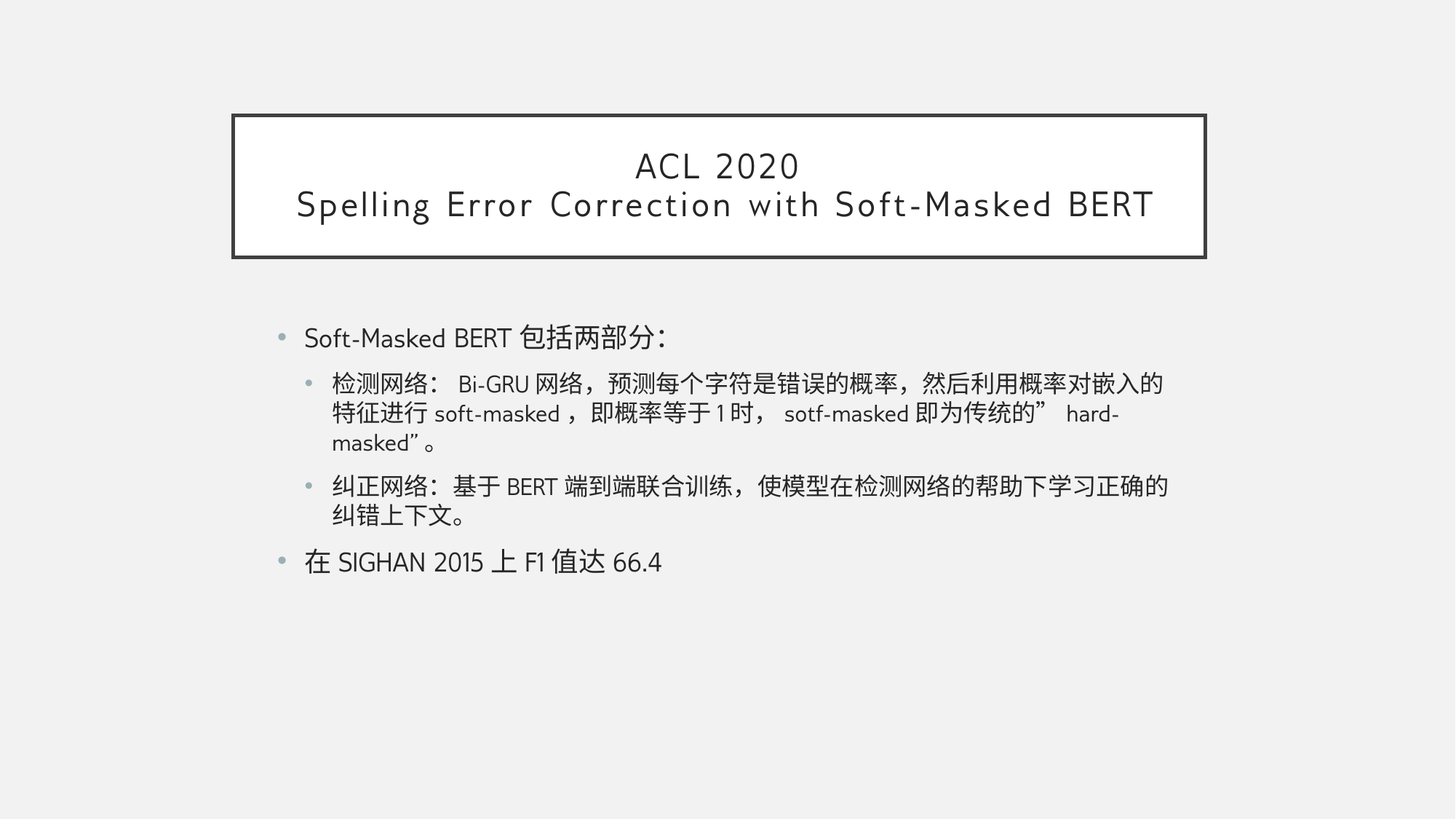

# ACL 2020 Spelling Error Correction with Soft-Masked BERT
Soft-Masked BERT包括两部分：
检测网络：Bi-GRU网络，预测每个字符是错误的概率，然后利用概率对嵌入的特征进行soft-masked，即概率等于1时，sotf-masked即为传统的”hard-masked”。
纠正网络：基于BERT端到端联合训练，使模型在检测网络的帮助下学习正确的纠错上下文。
在SIGHAN 2015上F1值达66.4